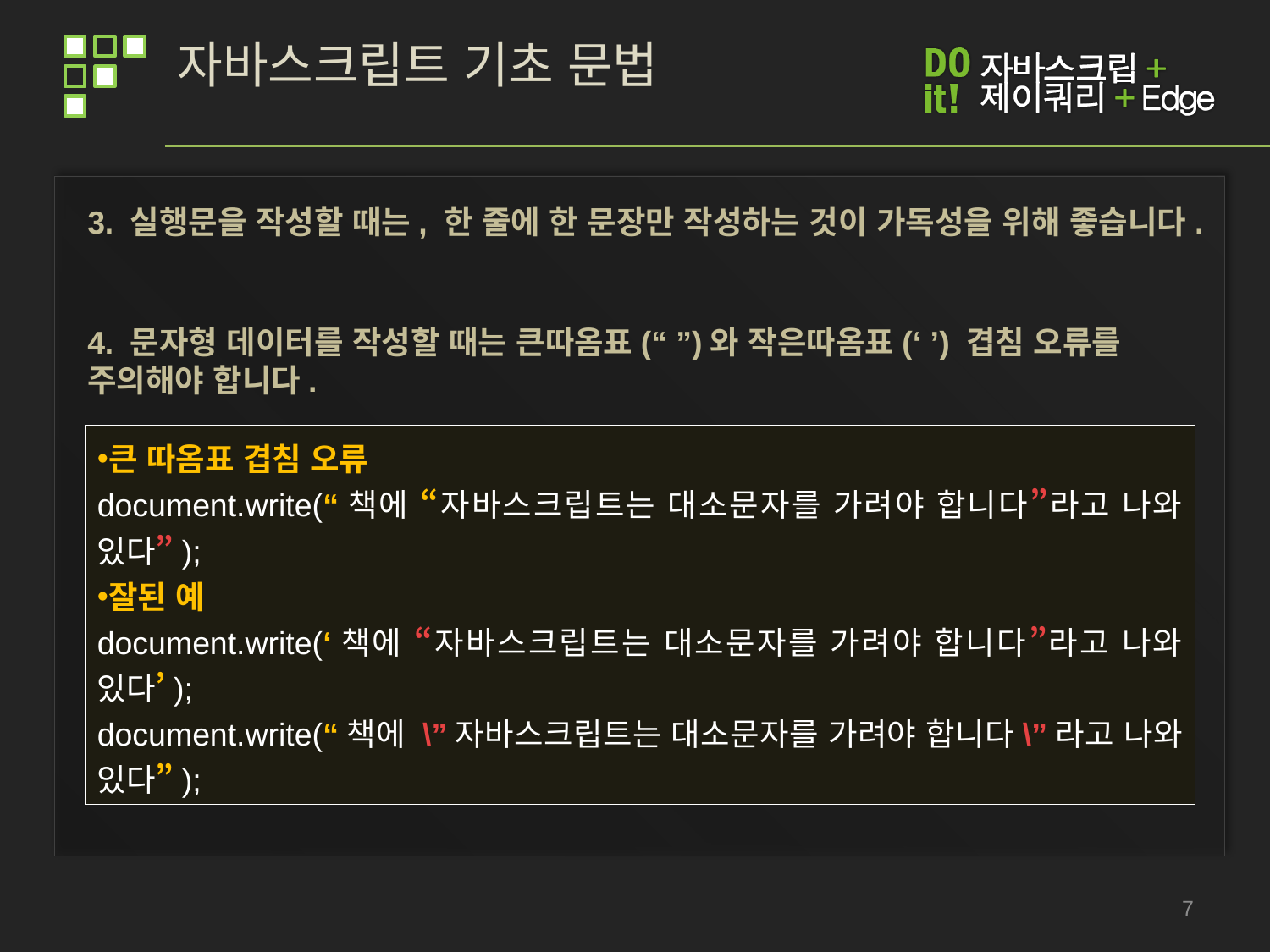

# 자바스크립트 기초 문법
3. 실행문을 작성할 때는, 한 줄에 한 문장만 작성하는 것이 가독성을 위해 좋습니다.
4. 문자형 데이터를 작성할 때는 큰따옴표(“ ”)와 작은따옴표(‘ ’) 겹침 오류를 주의해야 합니다.
큰 따옴표 겹침 오류
document.write(“책에 “자바스크립트는 대소문자를 가려야 합니다”라고 나와 있다”);
잘된 예
document.write(‘책에 “자바스크립트는 대소문자를 가려야 합니다”라고 나와 있다’);
document.write(“책에 \”자바스크립트는 대소문자를 가려야 합니다\”라고 나와 있다”);
7